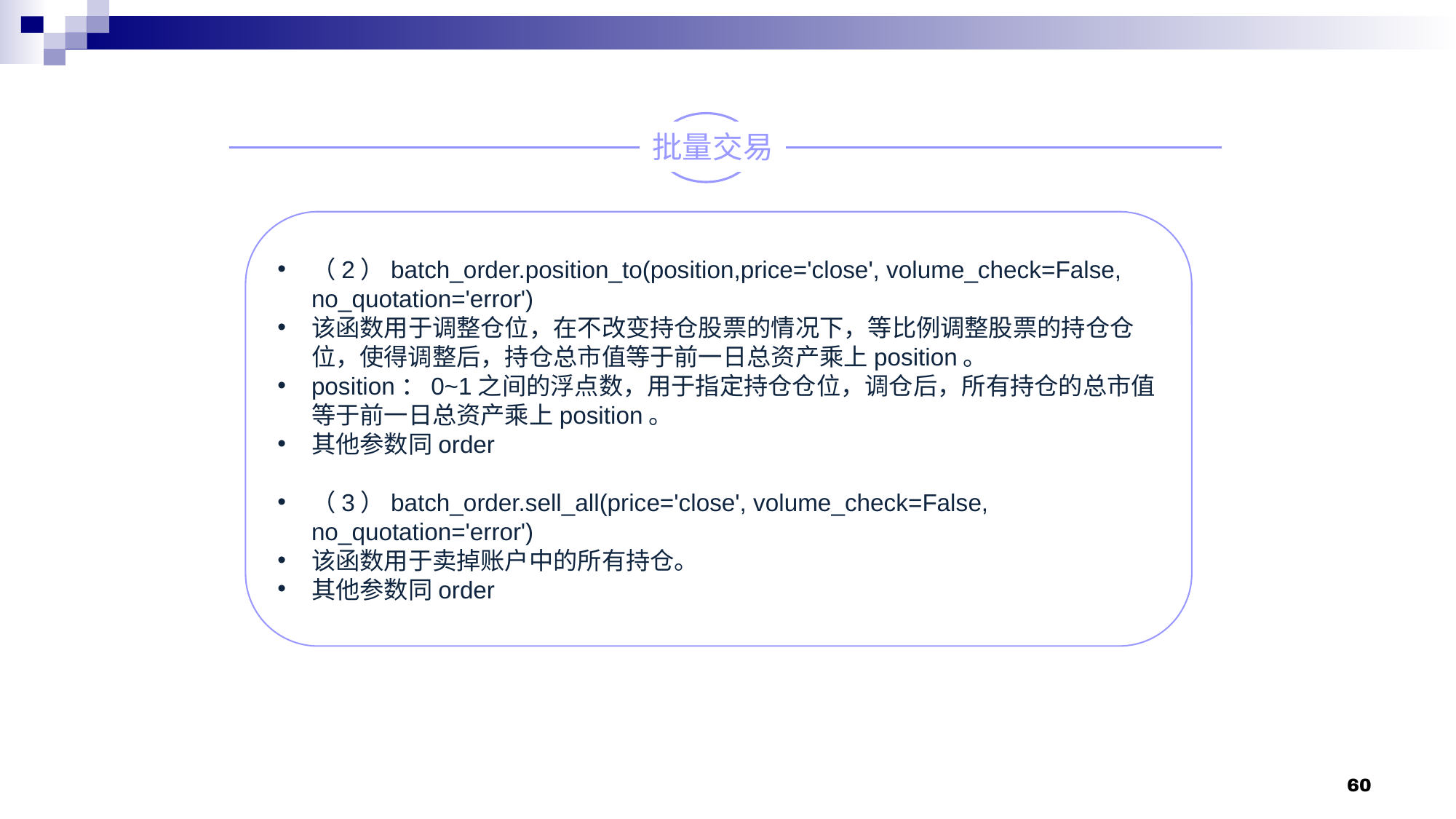

批量交易
（2）batch_order.position_to(position,price='close', volume_check=False, no_quotation='error')
该函数用于调整仓位，在不改变持仓股票的情况下，等比例调整股票的持仓仓位，使得调整后，持仓总市值等于前一日总资产乘上position。
position：0~1之间的浮点数，用于指定持仓仓位，调仓后，所有持仓的总市值等于前一日总资产乘上position。
其他参数同order

（3）batch_order.sell_all(price='close', volume_check=False, no_quotation='error')
该函数用于卖掉账户中的所有持仓。
其他参数同order
60